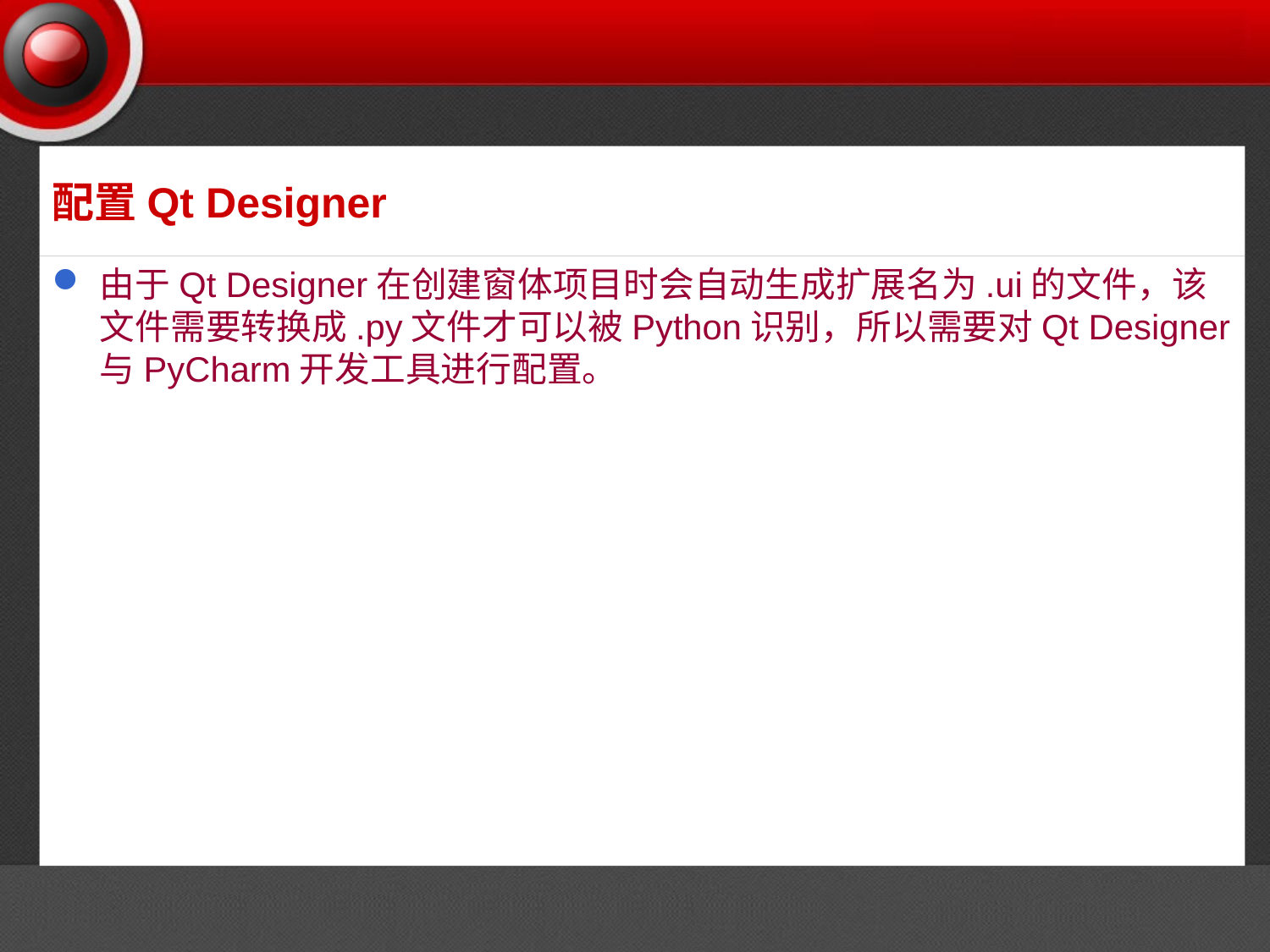

# 配置Qt Designer
由于Qt Designer在创建窗体项目时会自动生成扩展名为.ui的文件，该文件需要转换成.py文件才可以被Python识别，所以需要对Qt Designer与PyCharm开发工具进行配置。